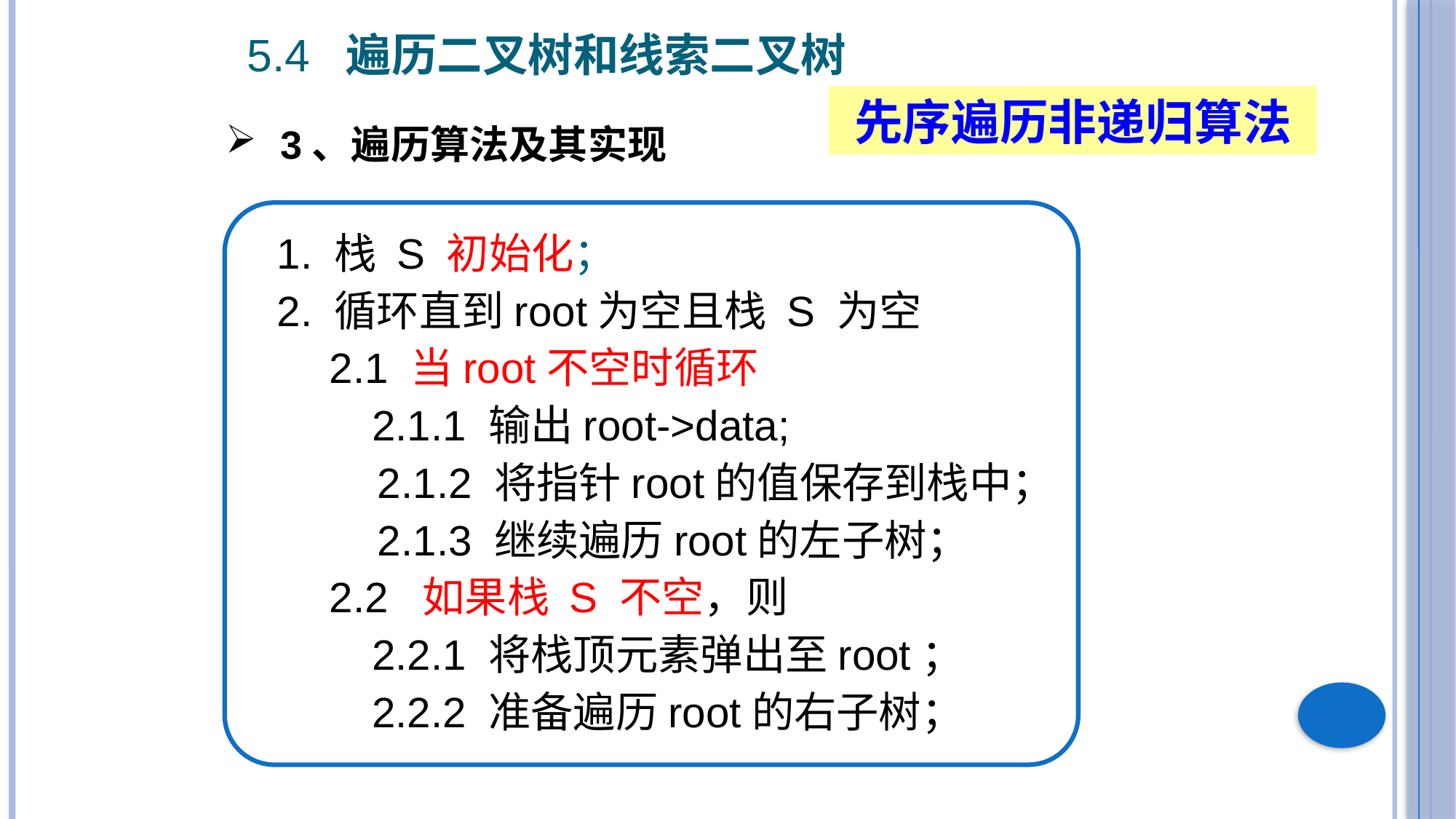

5.4  遍历二叉树和线索二叉树
先序遍历非递归算法
3、遍历算法及其实现

1. 栈 S 初始化；
2. 循环直到root为空且栈 S 为空
　2.1 当root不空时循环
　　2.1.1 输出root->data;
    　2.1.2 将指针root的值保存到栈中；
    　2.1.3 继续遍历root的左子树；
　2.2  如果栈 S 不空，则
　　2.2.1 将栈顶元素弹出至root；
　　2.2.2 准备遍历root的右子树；